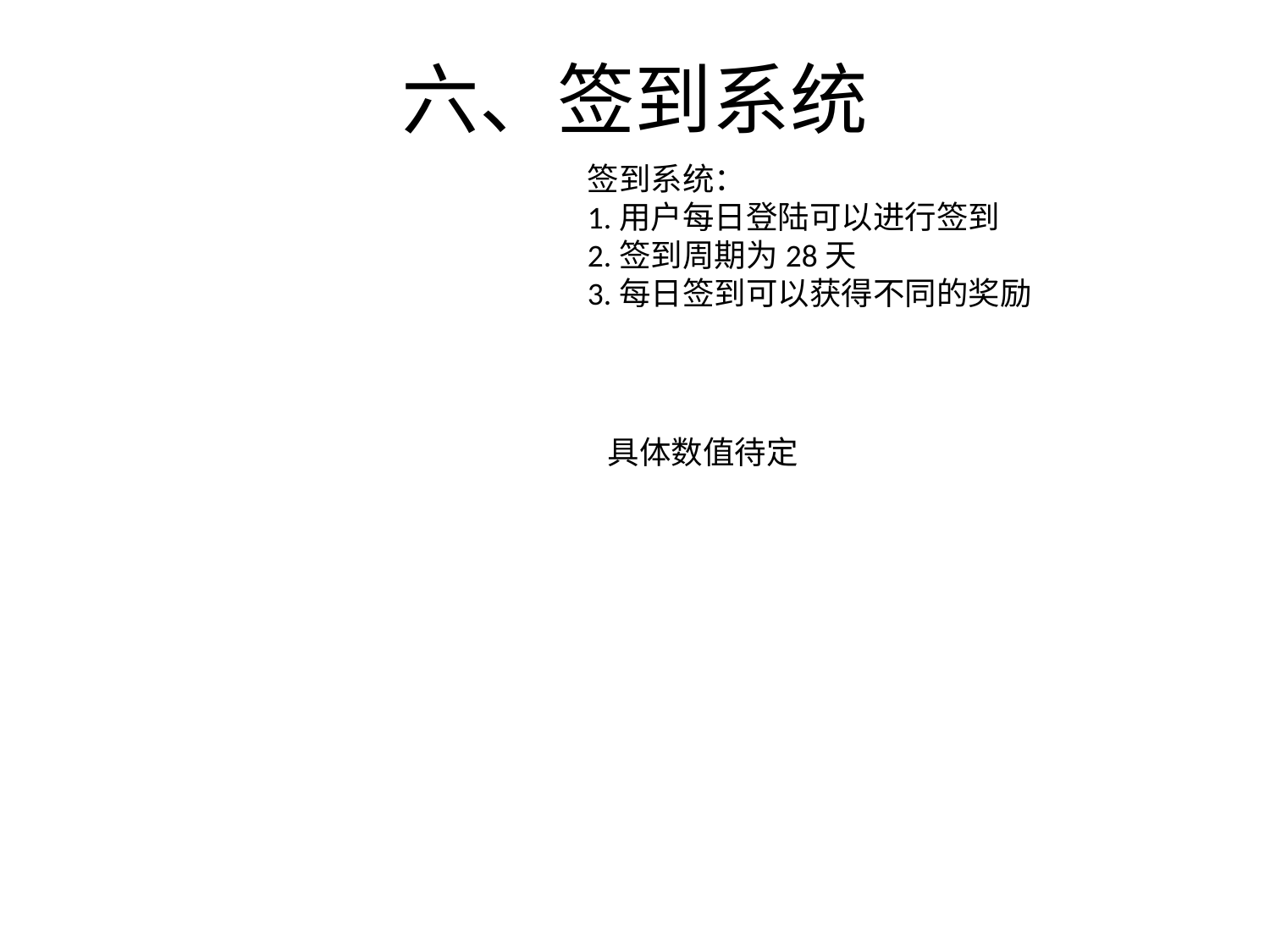

# 六、签到系统
签到系统：
1.用户每日登陆可以进行签到
2.签到周期为28天
3.每日签到可以获得不同的奖励
具体数值待定